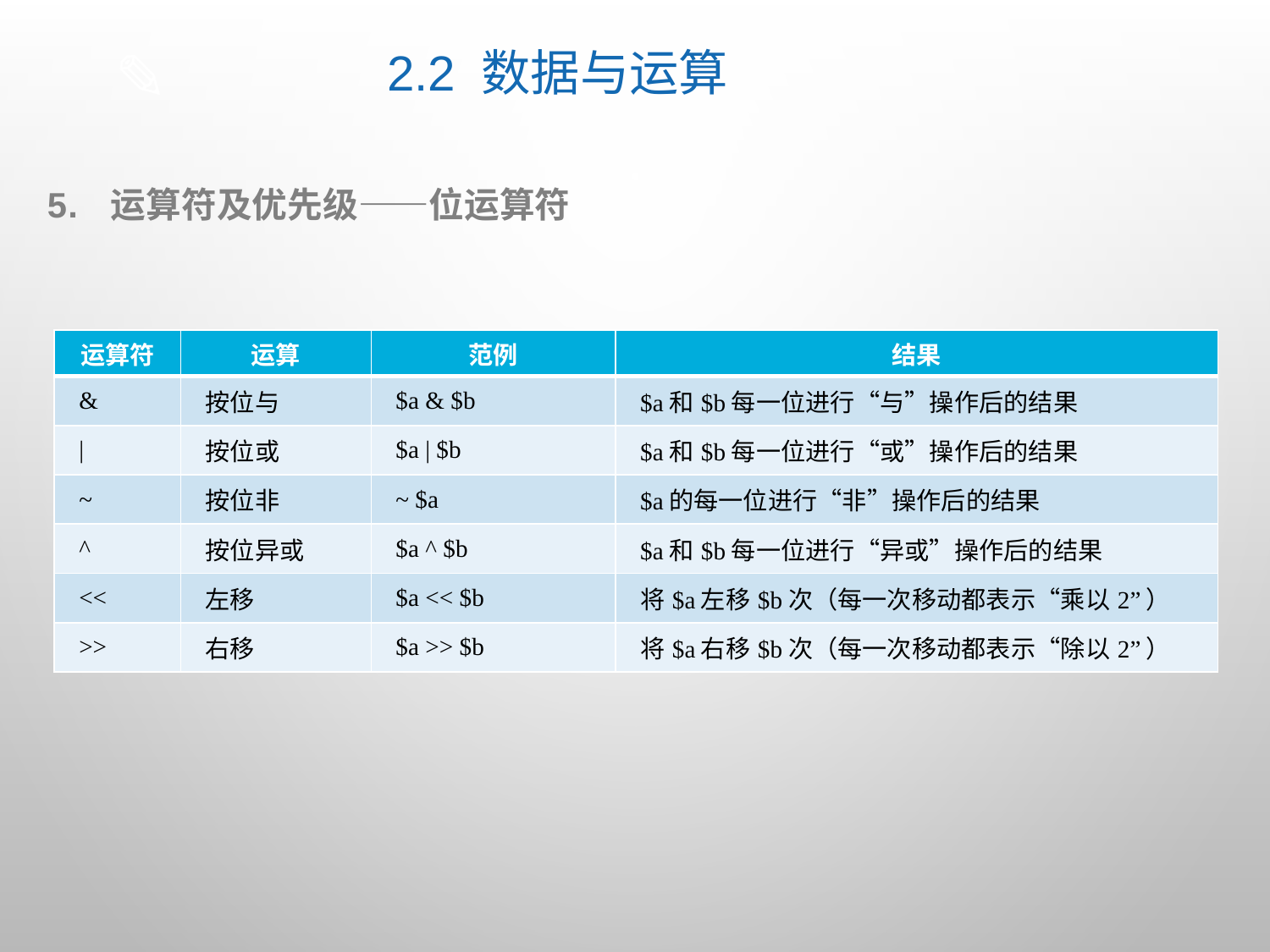

# 2.2 数据与运算
运算符及优先级——位运算符
| 运算符 | 运算 | 范例 | 结果 |
| --- | --- | --- | --- |
| & | 按位与 | $a & $b | $a和$b每一位进行“与”操作后的结果 |
| | | 按位或 | $a | $b | $a和$b每一位进行“或”操作后的结果 |
| ~ | 按位非 | ~ $a | $a的每一位进行“非”操作后的结果 |
| ^ | 按位异或 | $a ^ $b | $a和$b每一位进行“异或”操作后的结果 |
| << | 左移 | $a << $b | 将$a左移$b次（每一次移动都表示“乘以2”） |
| >> | 右移 | $a >> $b | 将$a右移$b次（每一次移动都表示“除以2”） |